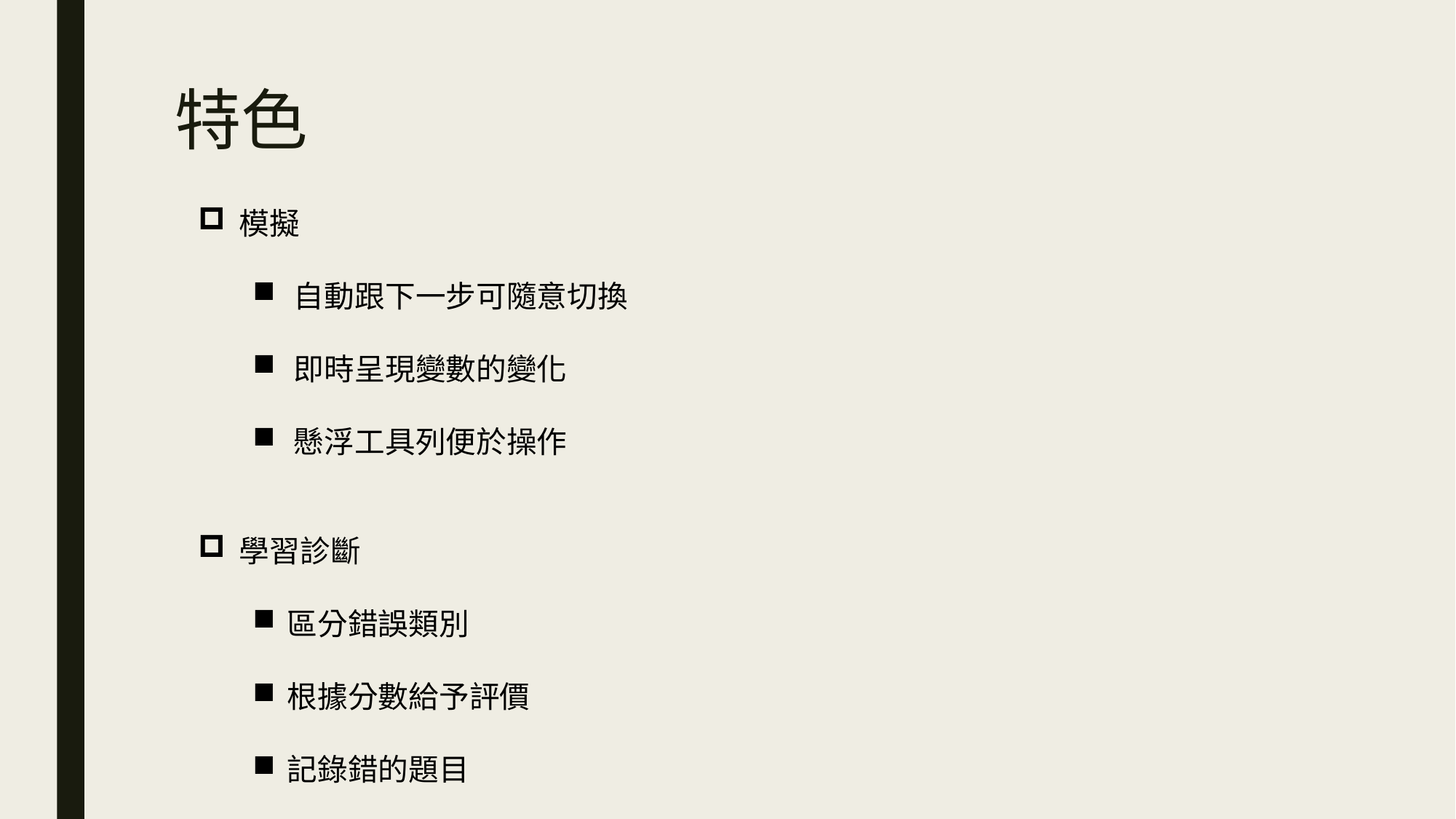

# 特色
模擬

自動跟下一步可隨意切換

即時呈現變數的變化

懸浮工具列便於操作

學習診斷

區分錯誤類別

根據分數給予評價

記錄錯的題目